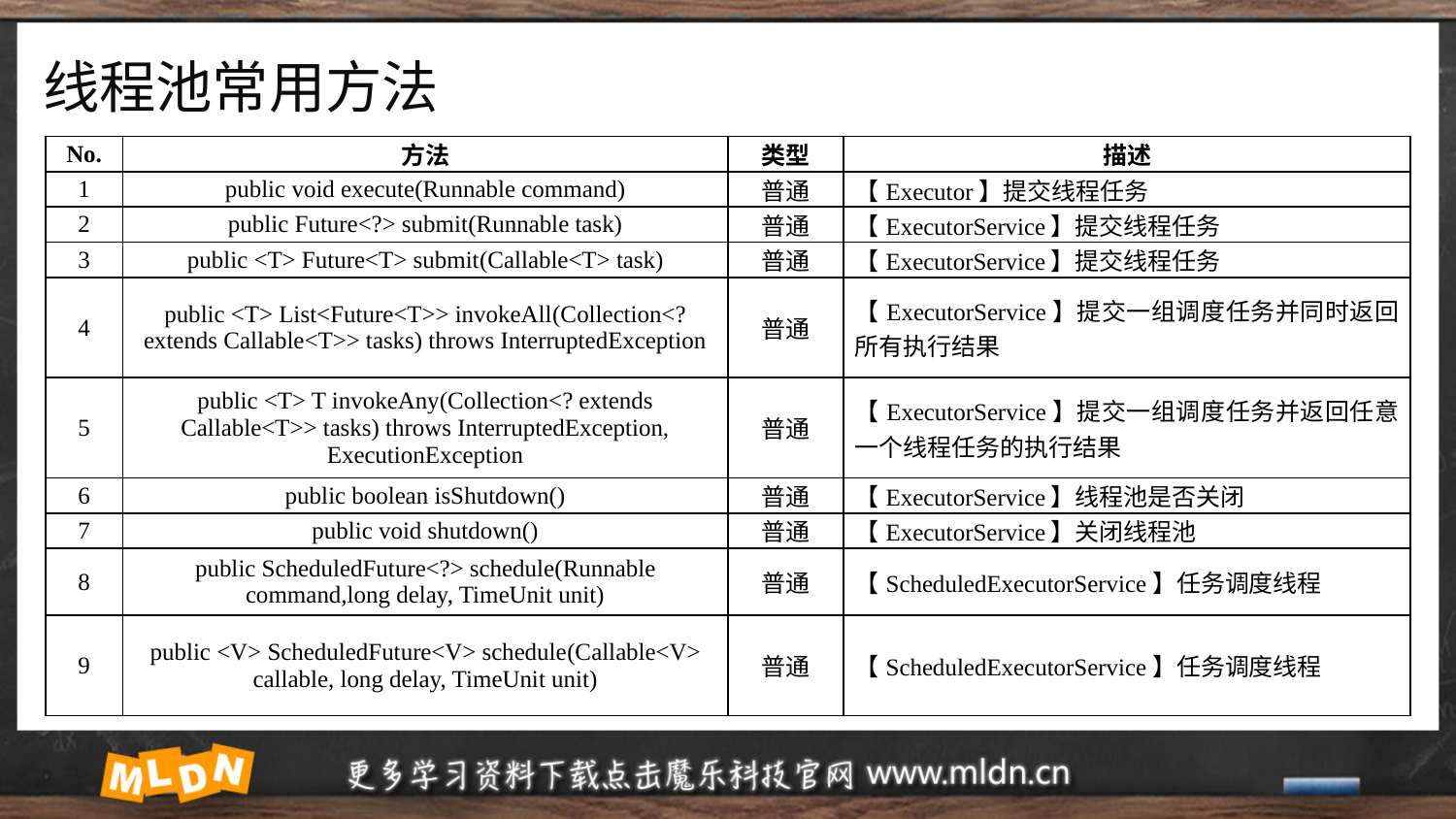

# 线程池常用方法
| No. | 方法 | 类型 | 描述 |
| --- | --- | --- | --- |
| 1 | public void execute​(Runnable command) | 普通 | 【Executor】提交线程任务 |
| 2 | public Future<?> submit​(Runnable task) | 普通 | 【ExecutorService】提交线程任务 |
| 3 | public <T> Future<T> submit​(Callable<T> task) | 普通 | 【ExecutorService】提交线程任务 |
| 4 | public <T> List<Future<T>> invokeAll​(Collection<? extends Callable<T>> tasks) throws InterruptedException | 普通 | 【ExecutorService】提交一组调度任务并同时返回所有执行结果 |
| 5 | public <T> T invokeAny​(Collection<? extends Callable<T>> tasks) throws InterruptedException, ExecutionException | 普通 | 【ExecutorService】提交一组调度任务并返回任意一个线程任务的执行结果 |
| 6 | public boolean isShutdown() | 普通 | 【ExecutorService】线程池是否关闭 |
| 7 | public void shutdown() | 普通 | 【ExecutorService】关闭线程池 |
| 8 | public ScheduledFuture<?> schedule​(Runnable command,long delay, TimeUnit unit) | 普通 | 【ScheduledExecutorService】任务调度线程 |
| 9 | public <V> ScheduledFuture<V> schedule​(Callable<V> callable, long delay, TimeUnit unit) | 普通 | 【ScheduledExecutorService】任务调度线程 |